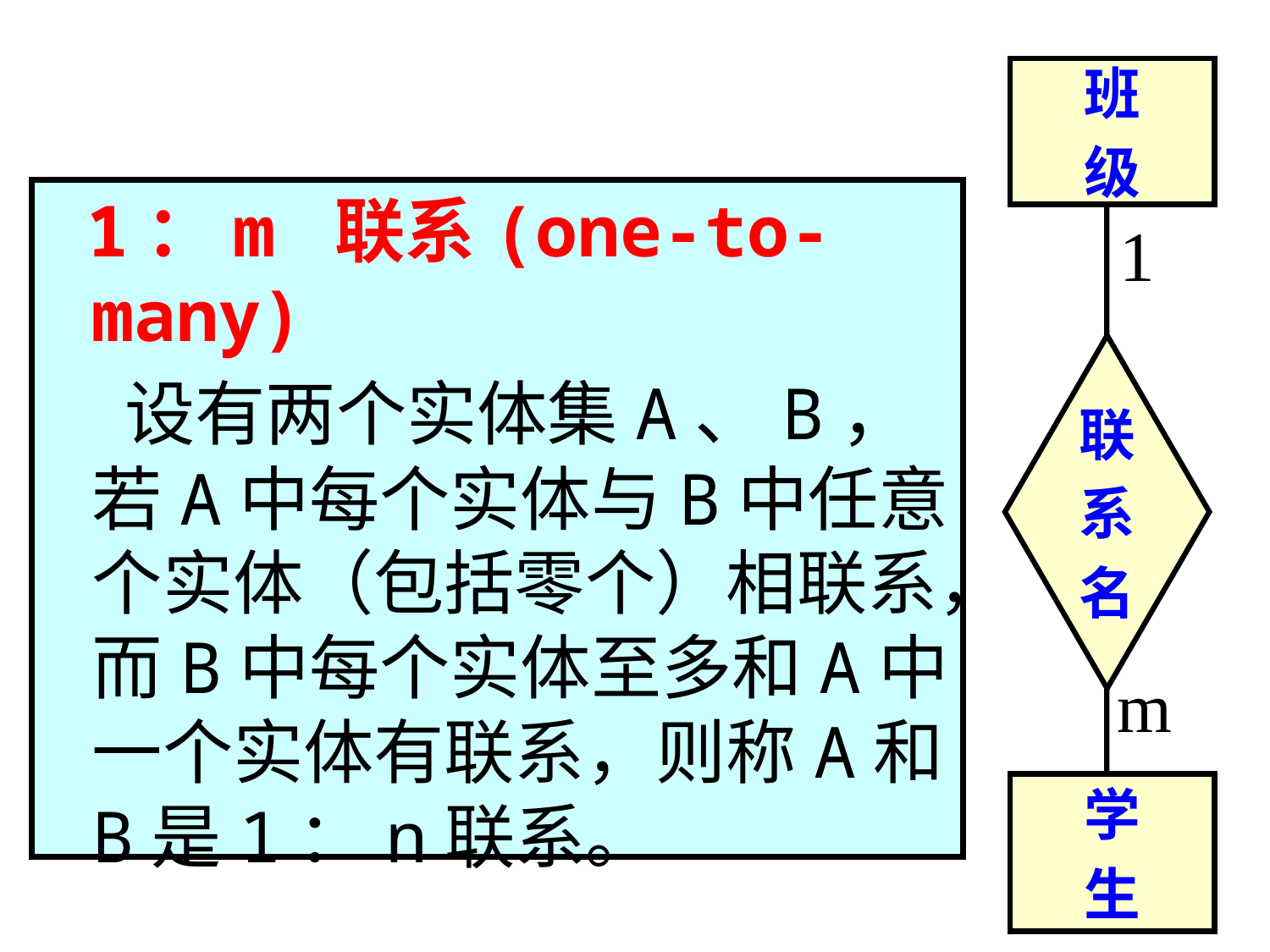

班
级
 1：m 联系(one-to-many)
    设有两个实体集A、B，若A中每个实体与B中任意个实体（包括零个）相联系，而B中每个实体至多和A中一个实体有联系，则称A和B是1：n联系。

1
联
系
名
m

学
生
12